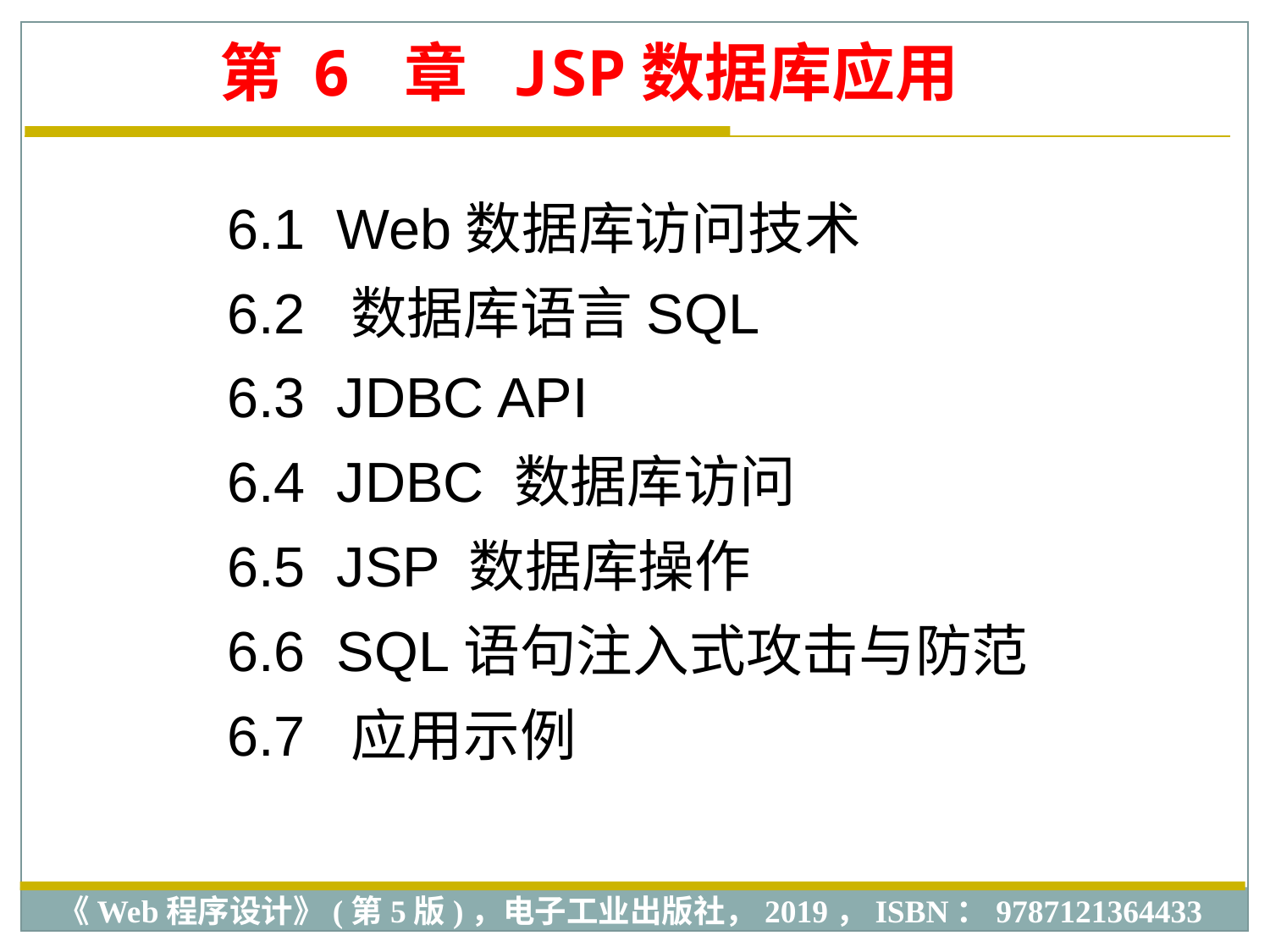

第 6 章  JSP数据库应用
6.1  Web数据库访问技术
6.2  数据库语言SQL
6.3  JDBC API
6.4  JDBC 数据库访问
6.5  JSP 数据库操作
6.6  SQL语句注入式攻击与防范
6.7  应用示例